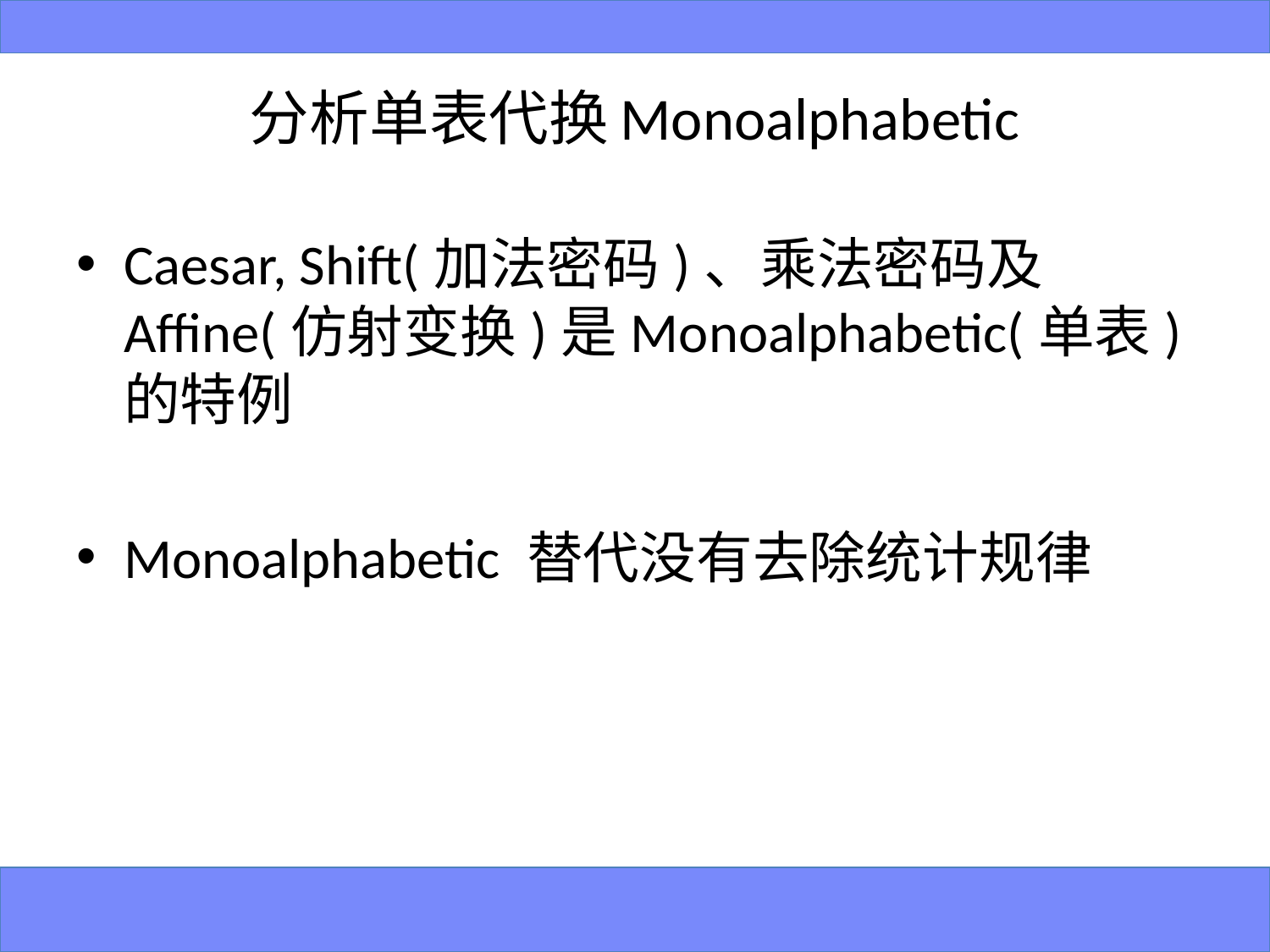

# 分析单表代换Monoalphabetic
Caesar, Shift(加法密码)、乘法密码及 Affine(仿射变换)是Monoalphabetic(单表)的特例

Monoalphabetic 替代没有去除统计规律